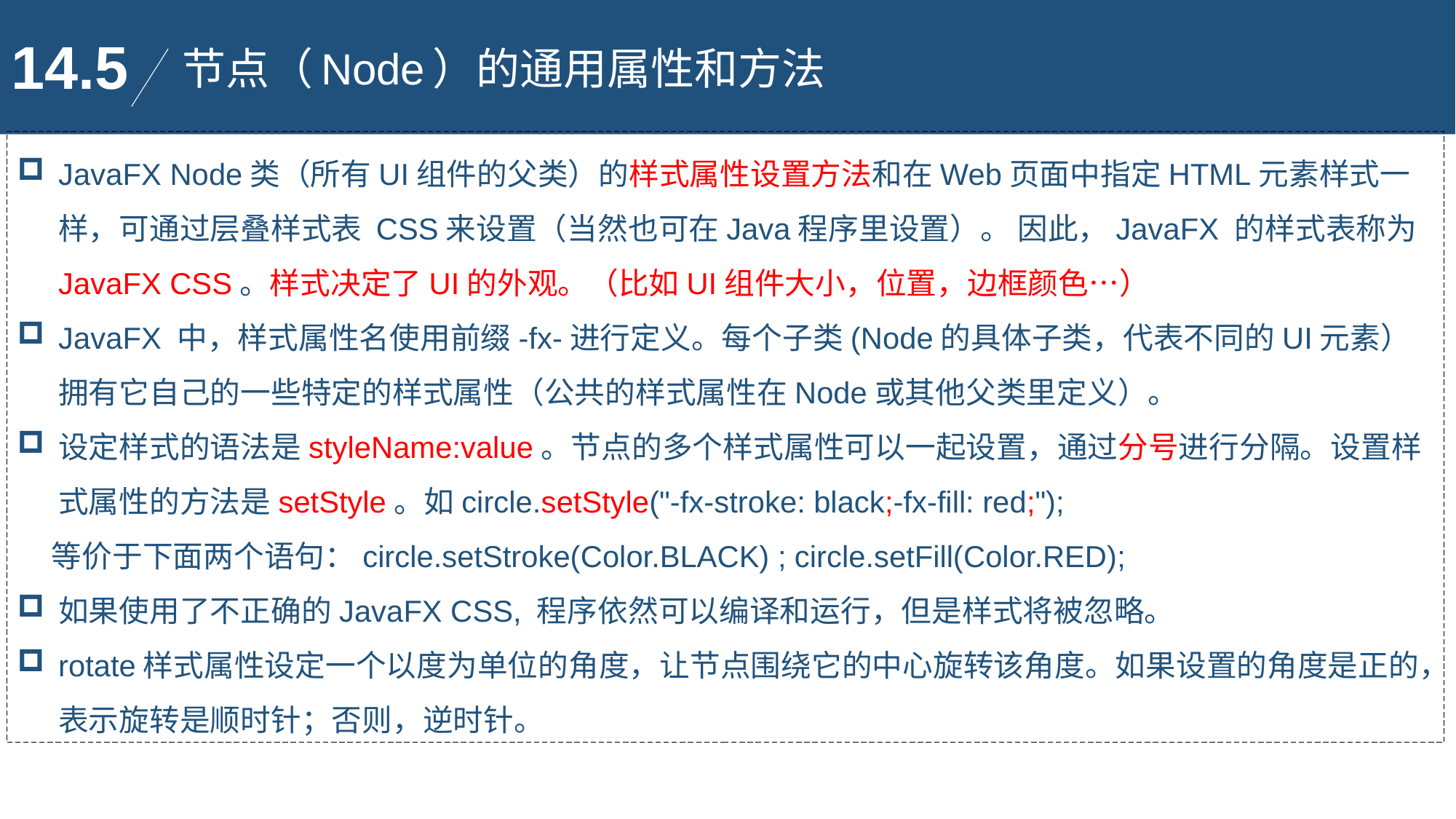

14.5
节点（Node）的通用属性和方法
JavaFX Node类（所有UI组件的父类）的样式属性设置方法和在Web页面中指定HTML元素样式一样，可通过层叠样式表 CSS来设置（当然也可在Java程序里设置）。 因此，JavaFX 的样式表称为JavaFX CSS。样式决定了UI的外观。（比如UI组件大小，位置，边框颜色…）
JavaFX 中，样式属性名使用前缀-fx-进行定义。每个子类(Node的具体子类，代表不同的UI元素）拥有它自己的一些特定的样式属性（公共的样式属性在Node或其他父类里定义）。
设定样式的语法是styleName:value。节点的多个样式属性可以一起设置，通过分号进行分隔。设置样式属性的方法是setStyle。如circle.setStyle("-fx-stroke: black;-fx-fill: red;");
    等价于下面两个语句：circle.setStroke(Color.BLACK) ; circle.setFill(Color.RED);
如果使用了不正确的JavaFX CSS, 程序依然可以编译和运行，但是样式将被忽略。
rotate样式属性设定一个以度为单位的角度，让节点围绕它的中心旋转该角度。如果设置的角度是正的，表示旋转是顺时针；否则，逆时针。